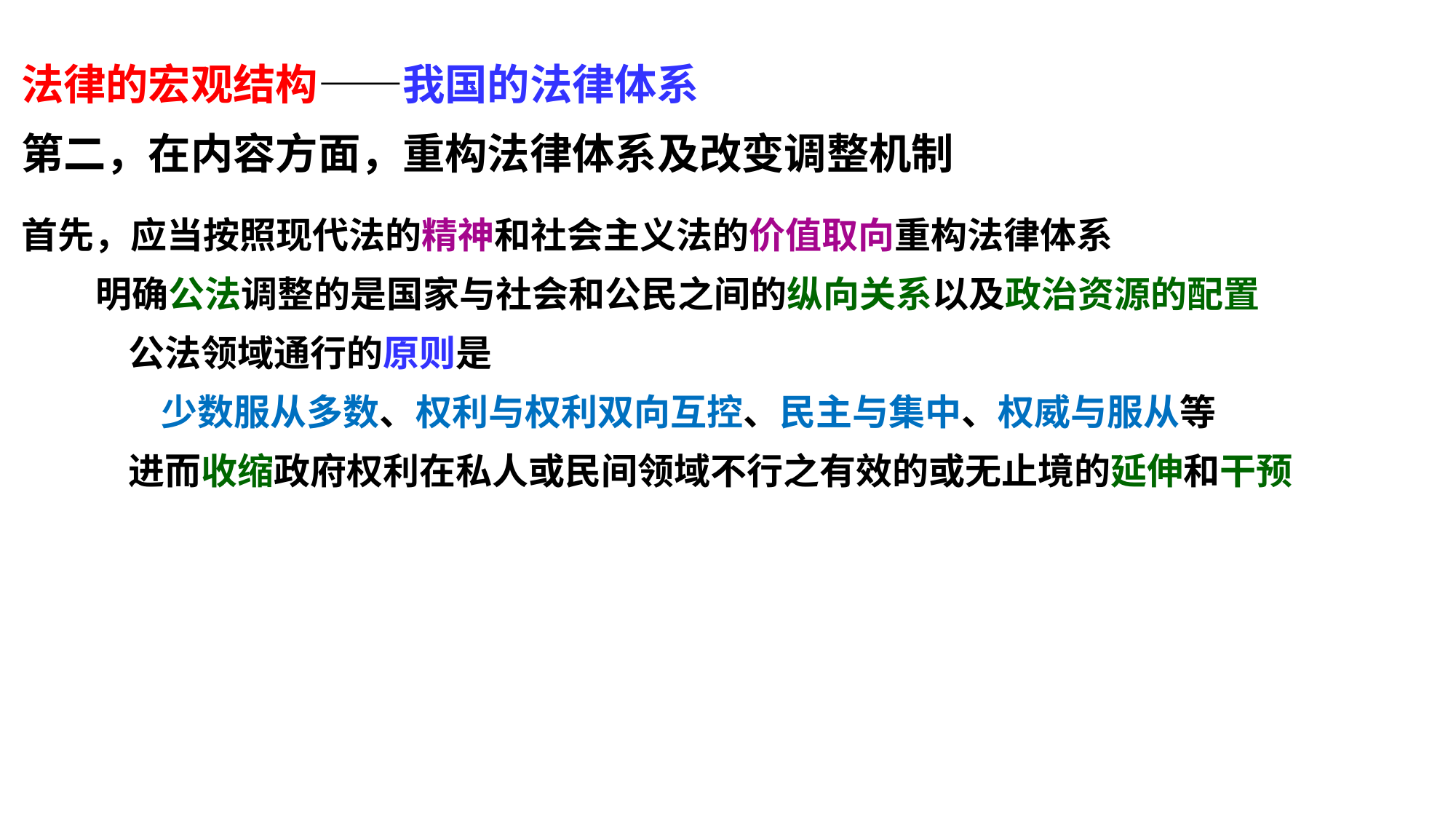

法律的宏观结构——我国的法律体系
第二，在内容方面，重构法律体系及改变调整机制

首先，应当按照现代法的精神和社会主义法的价值取向重构法律体系
        明确公法调整的是国家与社会和公民之间的纵向关系以及政治资源的配置
            公法领域通行的原则是
                少数服从多数、权利与权利双向互控、民主与集中、权威与服从等
            进而收缩政府权利在私人或民间领域不行之有效的或无止境的延伸和干预